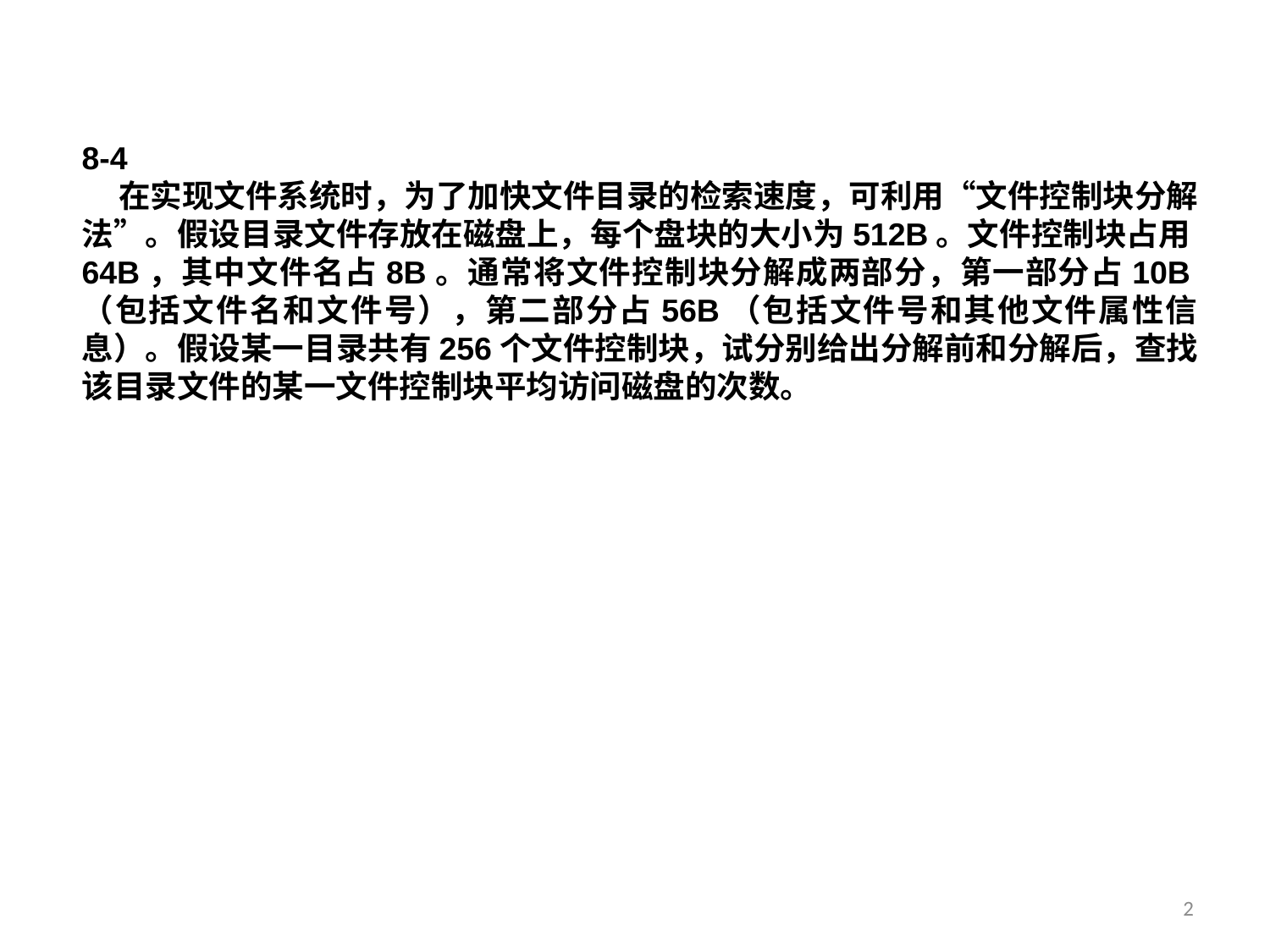

8-4
    在实现文件系统时，为了加快文件目录的检索速度，可利用“文件控制块分解法”。假设目录文件存放在磁盘上，每个盘块的大小为512B。文件控制块占用64B，其中文件名占8B。通常将文件控制块分解成两部分，第一部分占10B（包括文件名和文件号），第二部分占56B（包括文件号和其他文件属性信息）。假设某一目录共有256个文件控制块，试分别给出分解前和分解后，查找该目录文件的某一文件控制块平均访问磁盘的次数。

2